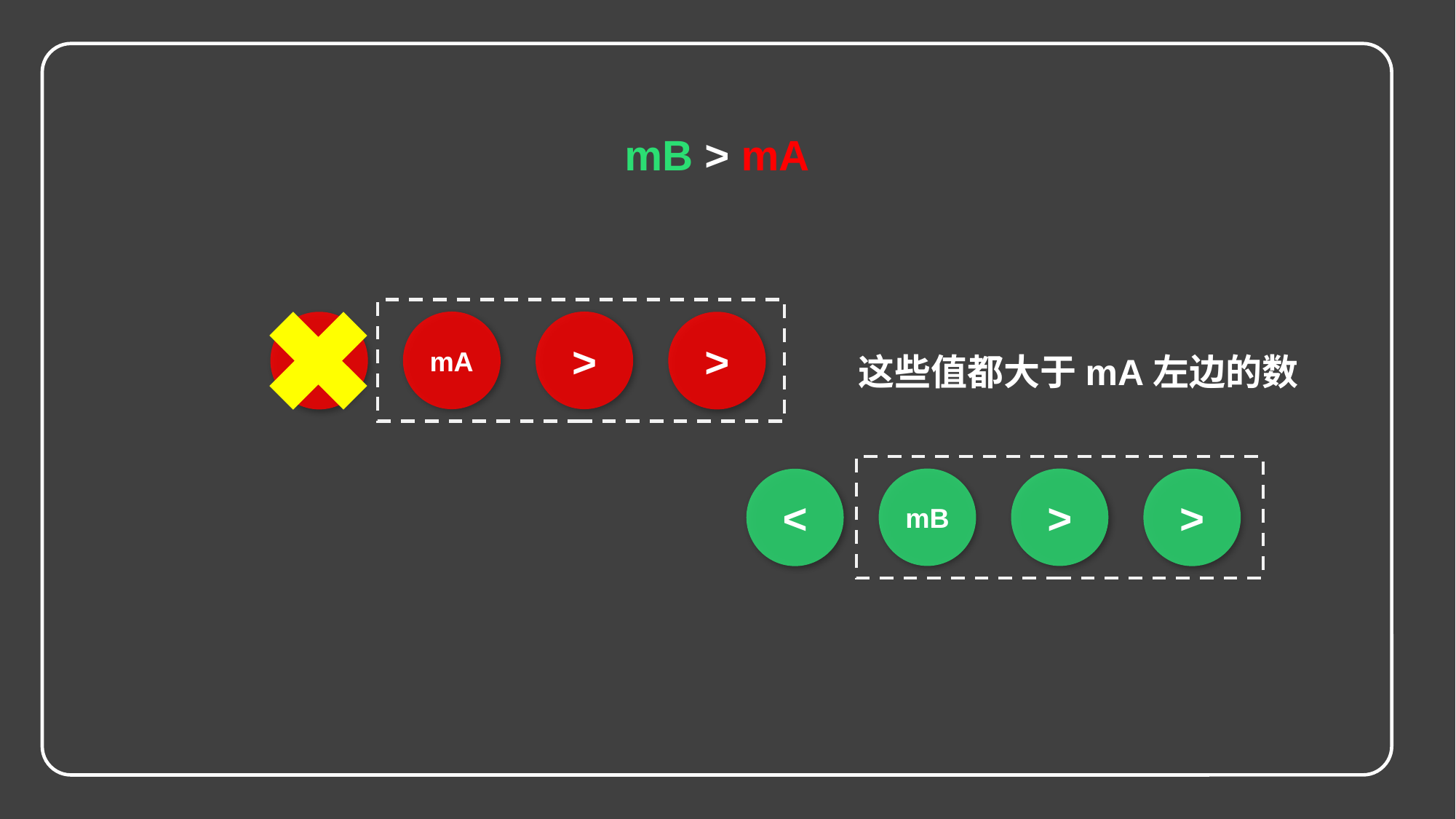

mB > mA

mA
>
<
>
这些值都大于mA左边的数

mB
>
<
>